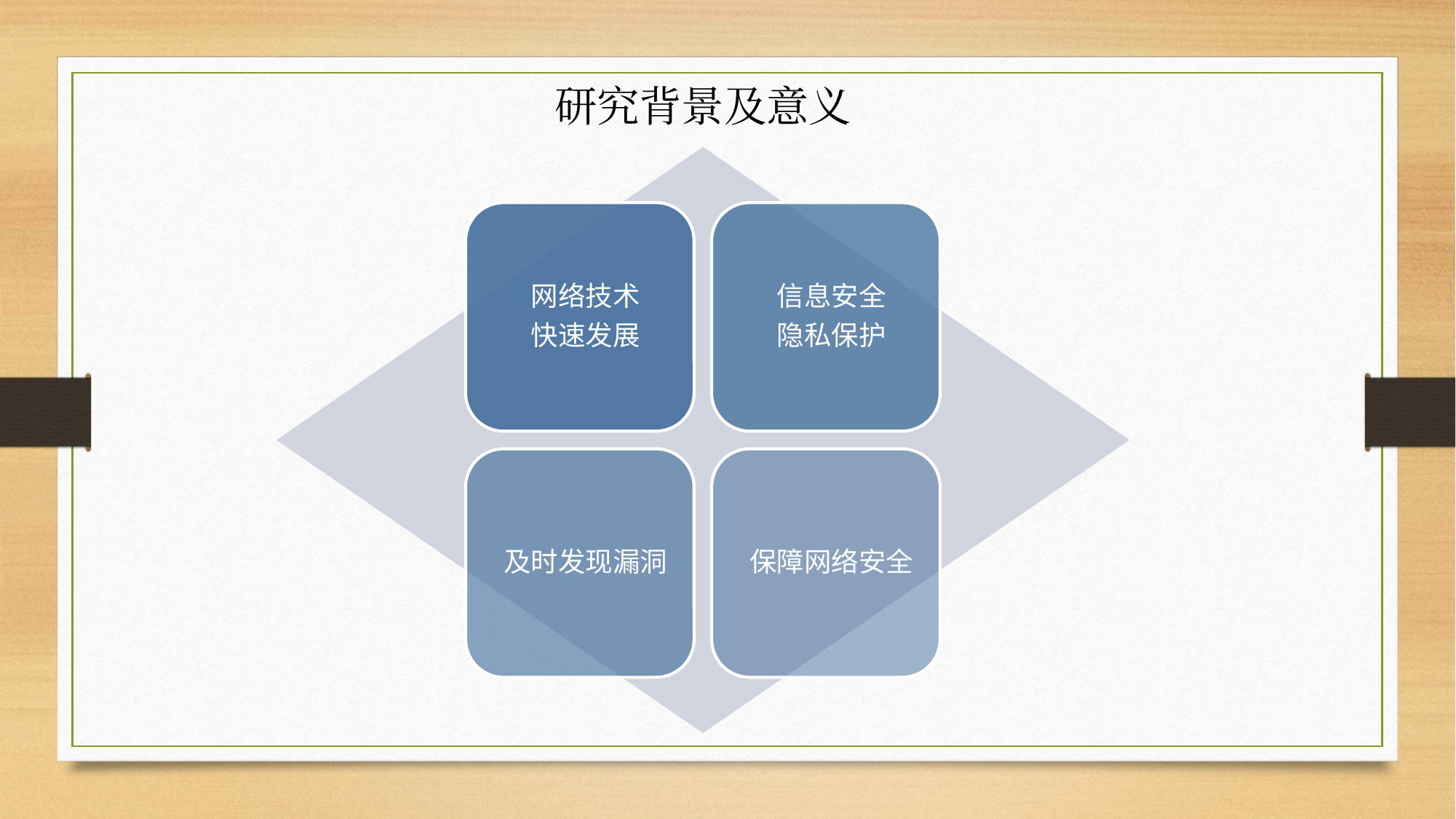

研究背景及意义
网络技术
快速发展
信息安全
隐私保护
及时发现漏洞
保障网络安全